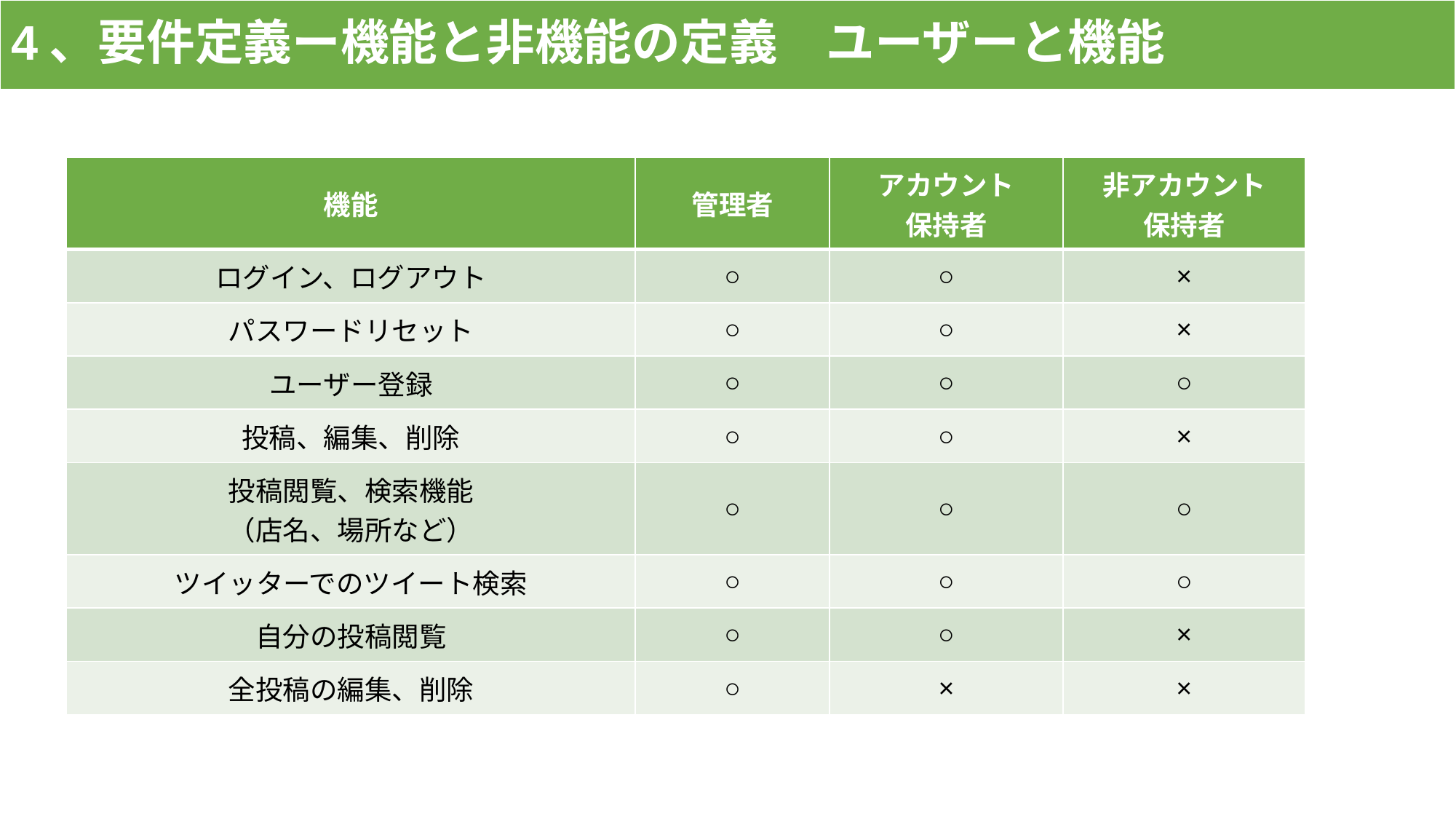

4、要件定義ー機能と非機能の定義　ユーザーと機能
| 機能 | 管理者 | アカウント 保持者 | 非アカウント 保持者 |
| --- | --- | --- | --- |
| ログイン、ログアウト | ○ | ○ | × |
| パスワードリセット | ○ | ○ | × |
| ユーザー登録 | ○ | ○ | ○ |
| 投稿、編集、削除 | ○ | ○ | × |
| 投稿閲覧、検索機能 （店名、場所など） | ○ | ○ | ○ |
| ツイッターでのツイート検索 | ○ | ○ | ○ |
| 自分の投稿閲覧 | ○ | ○ | × |
| 全投稿の編集、削除 | ○ | × | × |